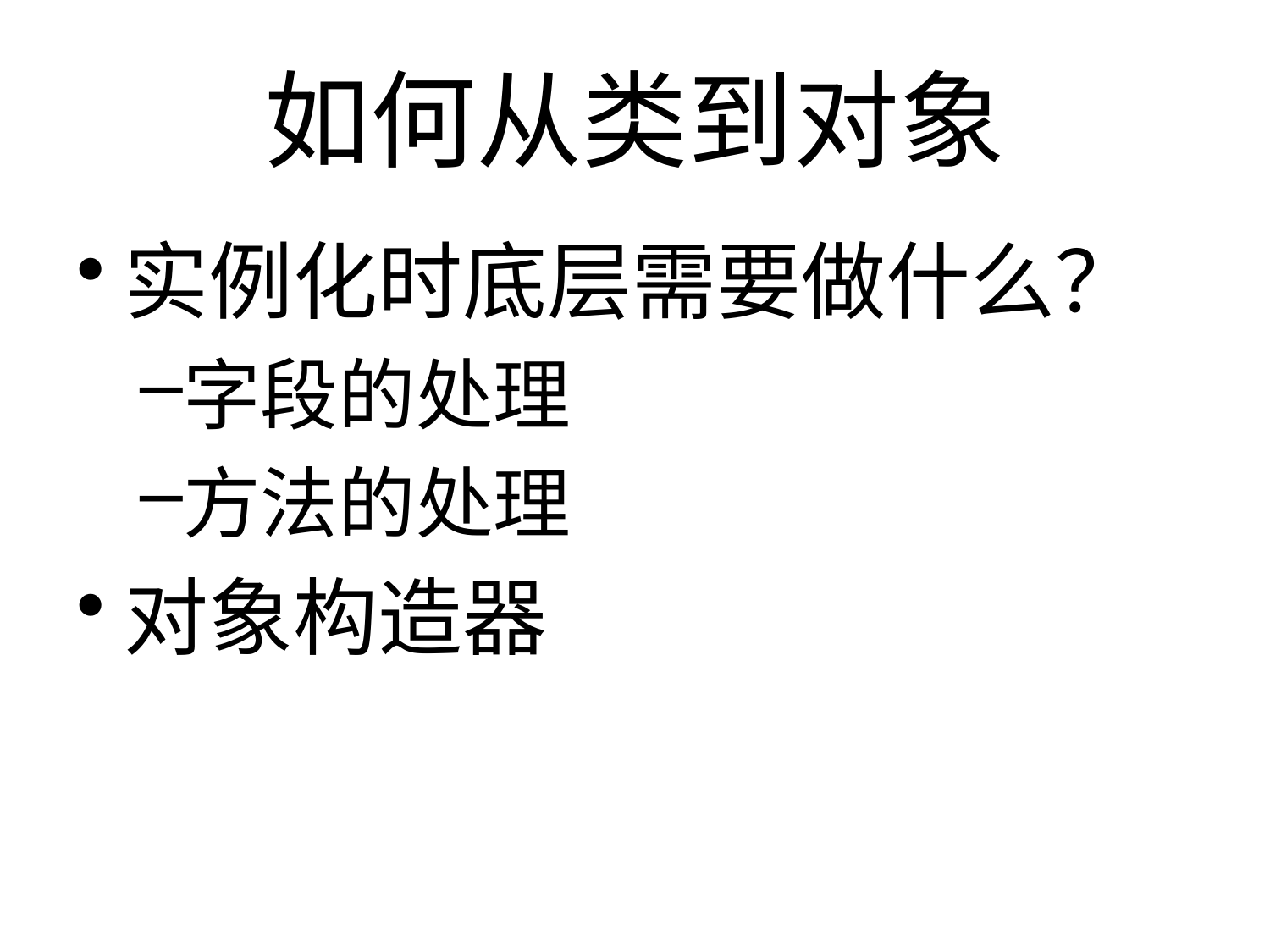

# 如何从类到对象
实例化时底层需要做什么？
字段的处理
方法的处理
对象构造器